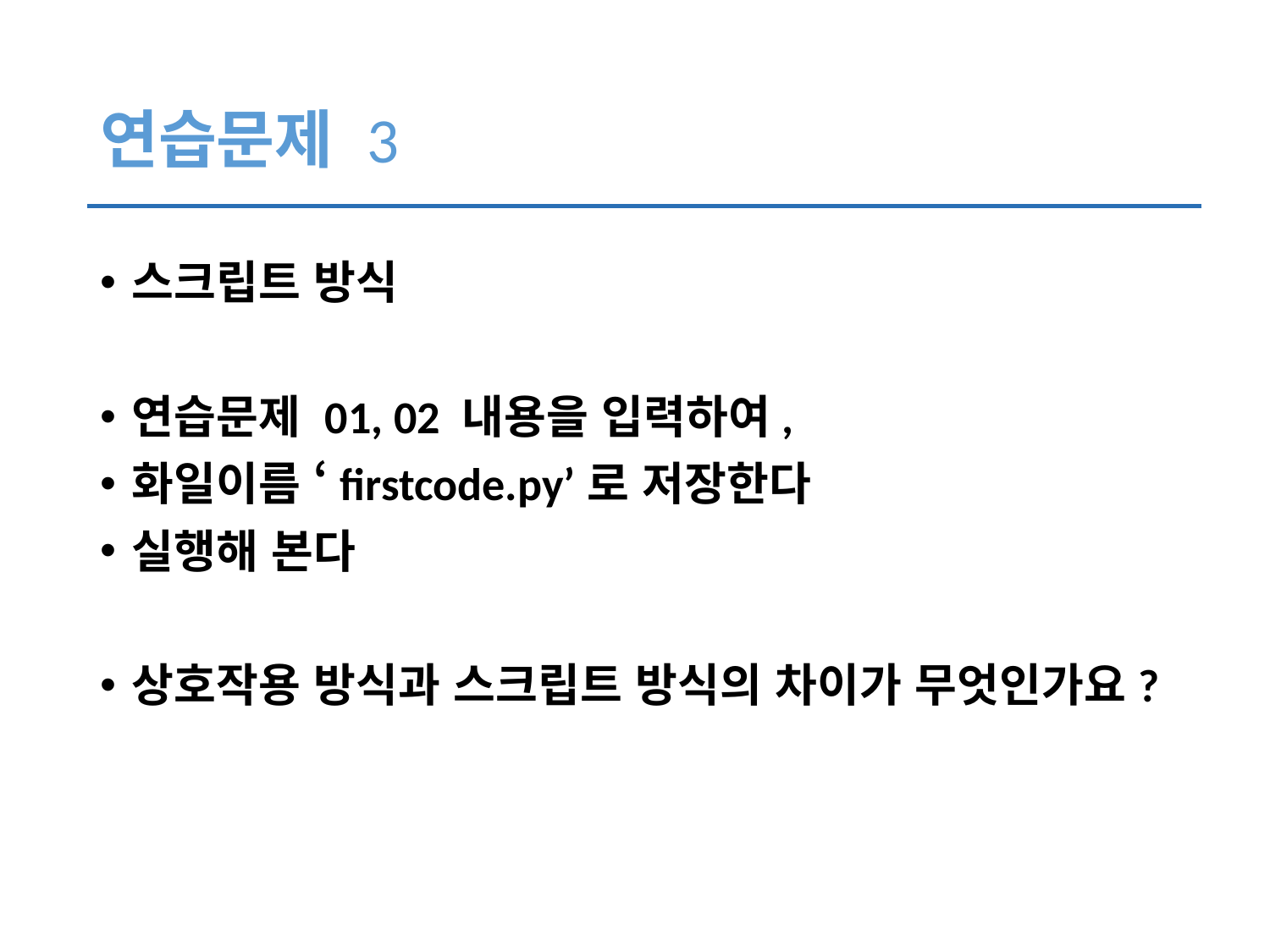

# 연습문제 3
스크립트 방식

연습문제 01, 02 내용을 입력하여,
화일이름 ‘firstcode.py’로 저장한다
실행해 본다

상호작용 방식과 스크립트 방식의 차이가 무엇인가요?